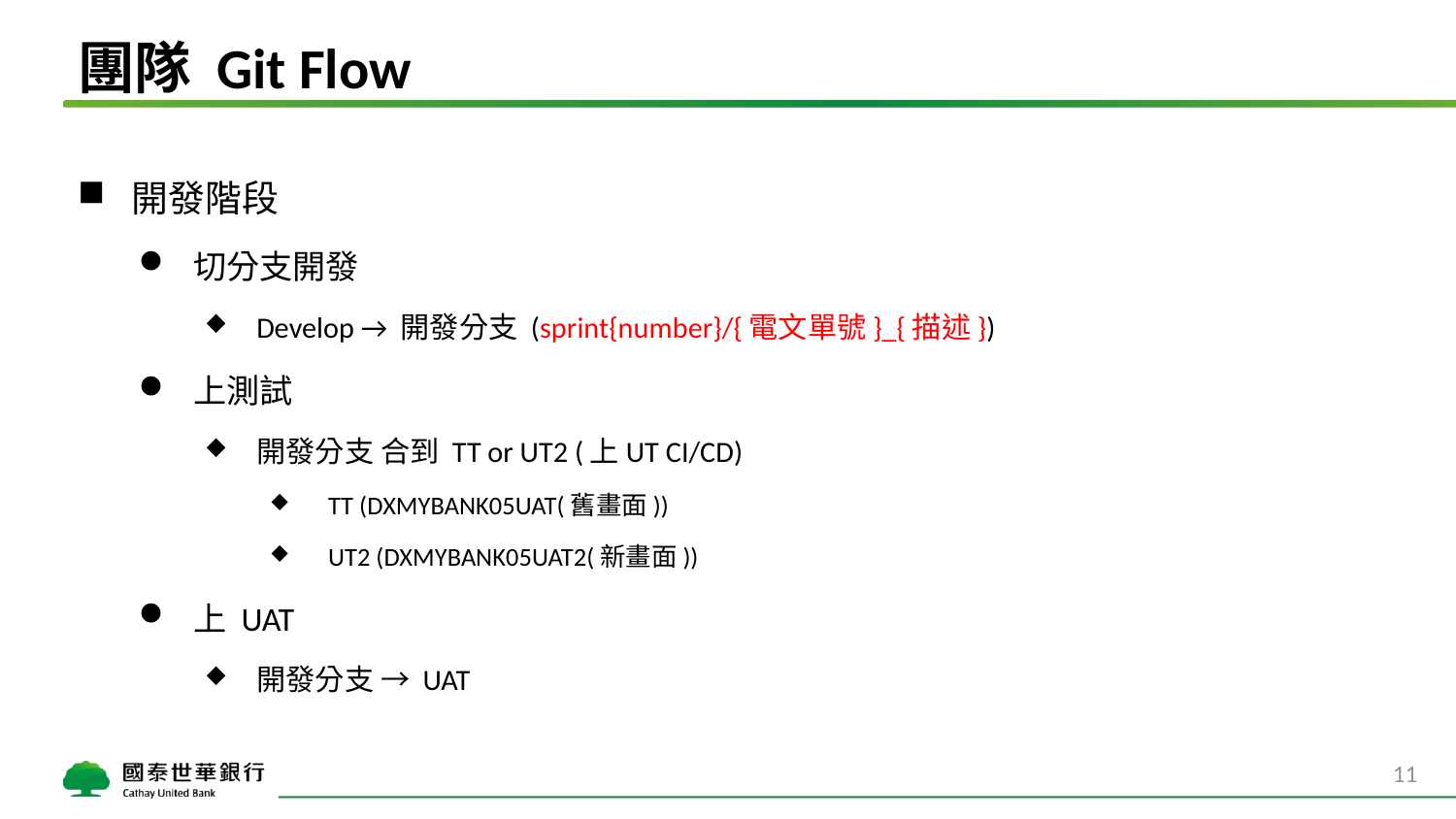

# 團隊 Git Flow
開發階段
切分支開發
Develop → 開發分支 (sprint{number}/{電文單號}_{描述})
上測試
開發分支 合到 TT or UT2 (上UT CI/CD)
TT (DXMYBANK05UAT(舊畫面))
UT2 (DXMYBANK05UAT2(新畫面))
上 UAT
開發分支 → UAT
11